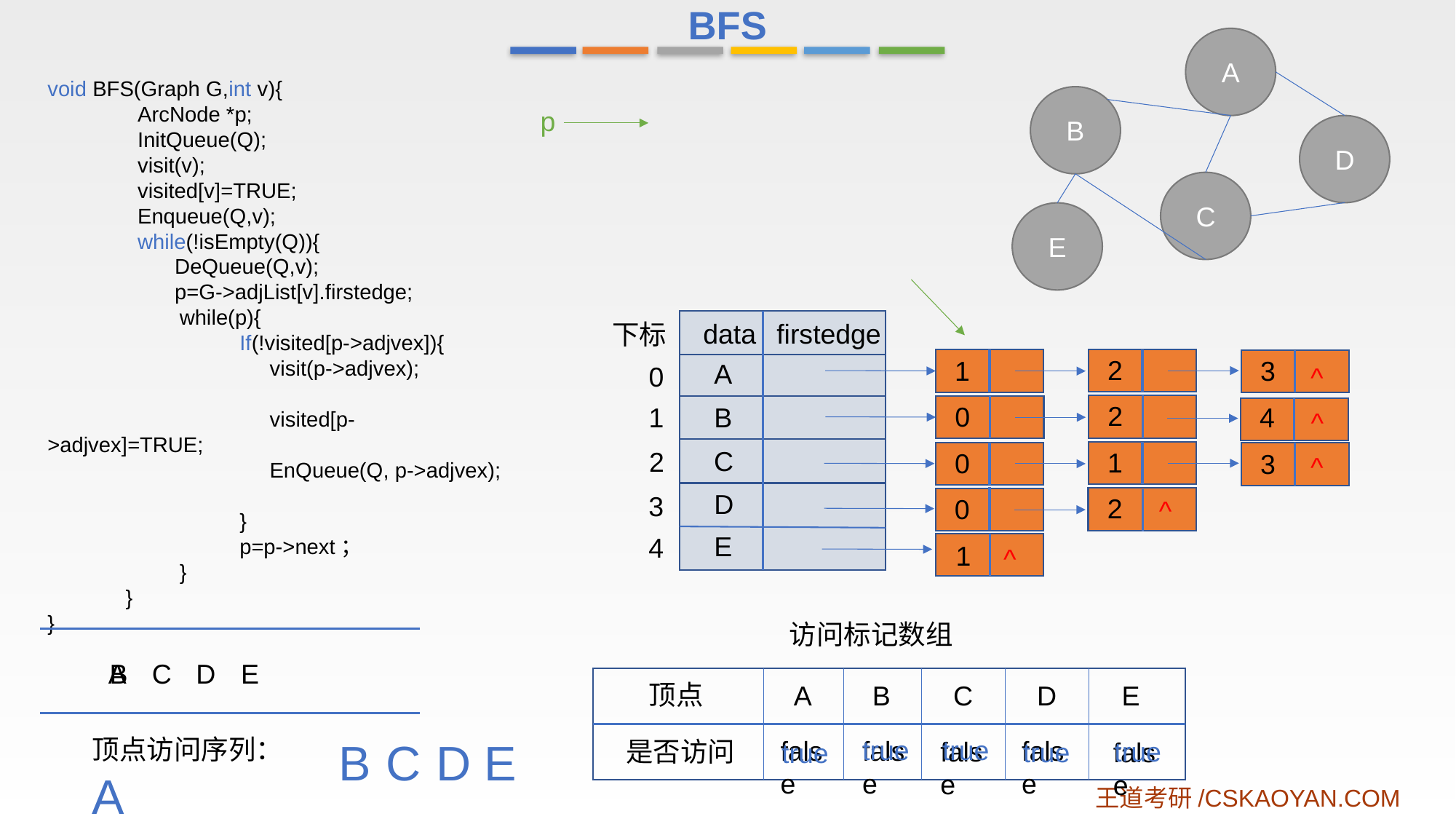

BFS
A

void BFS(Graph G,int v){
               ArcNode *p;
               InitQueue(Q);
               visit(v);
               visited[v]=TRUE;
               Enqueue(Q,v);
               while(!isEmpty(Q)){
	   DeQueue(Q,v);
	   p=G->adjList[v].firstedge;
                      while(p){
                                If(!visited[p->adjvex]){
                                     visit(p->adjvex);
                                     visited[p->adjvex]=TRUE;
                                     EnQueue(Q, p->adjvex);
                                }
                                p=p->next；
                      }
             }
}
B
p
D
C
E
data

firstedge
下标
2
1
3

A
0

^
2
0
B
1
4

^
C

2
1
0
3

^
D

3
2
0

^

E
4

1
^
访问标记数组
E
A
B
C
D

顶点
A
B
C
D
E
B
C
D
E
顶点访问序列：A
true
true
false
false
false
false
true
是否访问
false
true
true
王道考研/CSKAOYAN.COM